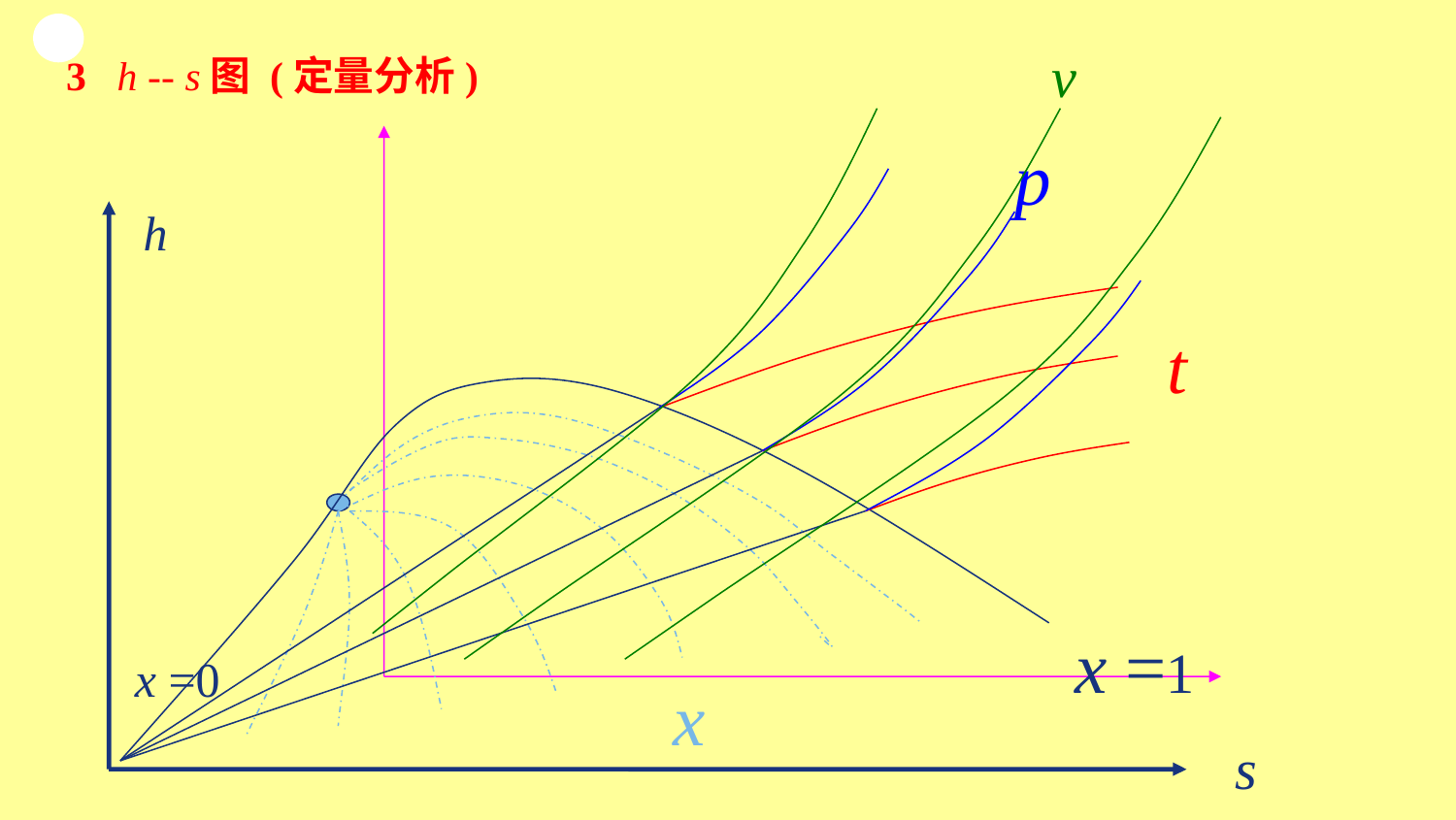

# 3   h -- s图 (定量分析)
v

p

h

t

x =1
x =0
x
s